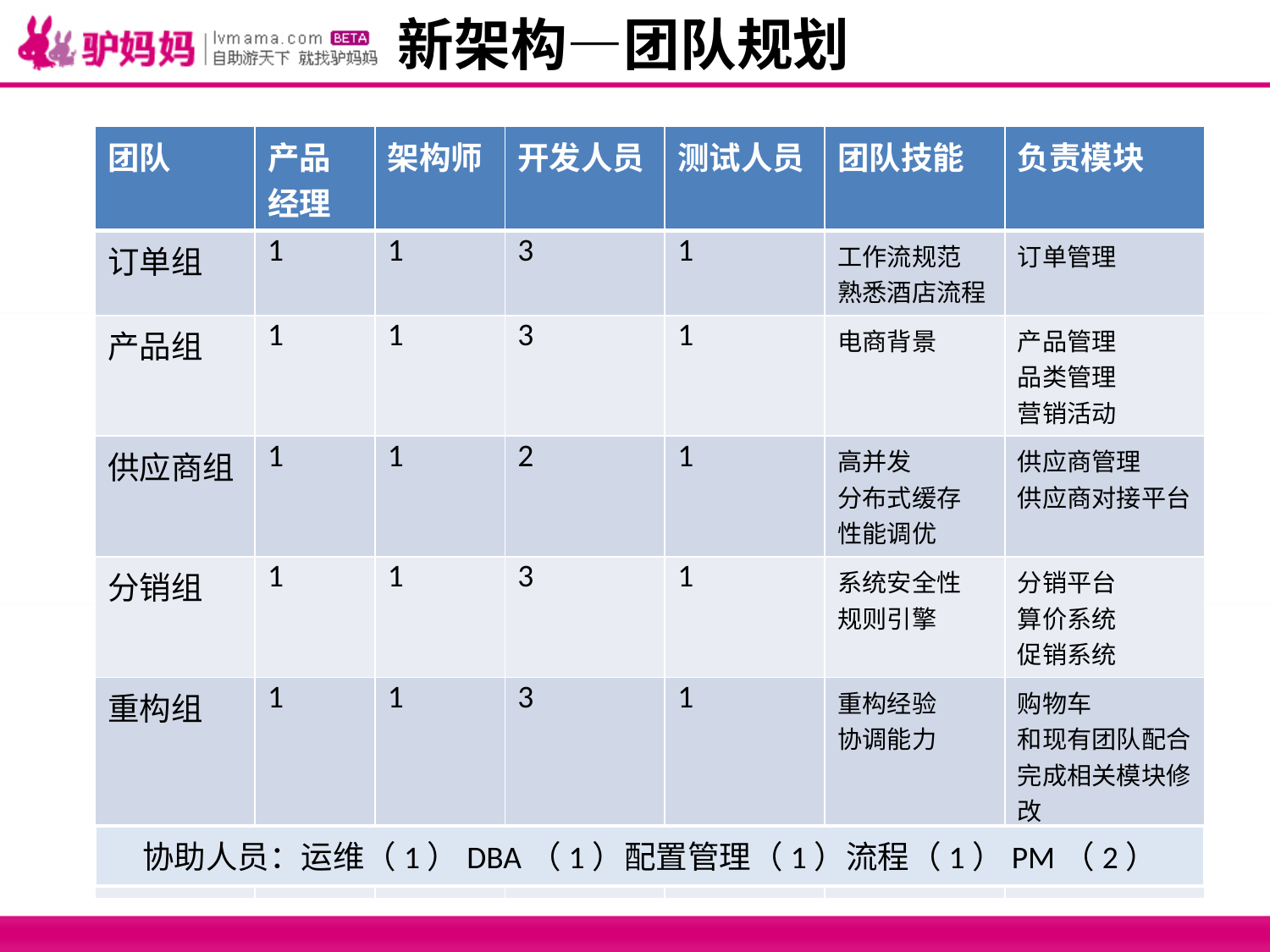

# 新架构—团队规划
| 团队 | 产品经理 | 架构师 | 开发人员 | 测试人员 | 团队技能 | 负责模块 |
| --- | --- | --- | --- | --- | --- | --- |
| 订单组 | 1 | 1 | 3 | 1 | 工作流规范 熟悉酒店流程 | 订单管理 |
| 产品组 | 1 | 1 | 3 | 1 | 电商背景 | 产品管理 品类管理 营销活动 |
| 供应商组 | 1 | 1 | 2 | 1 | 高并发 分布式缓存 性能调优 | 供应商管理 供应商对接平台 |
| 分销组 | 1 | 1 | 3 | 1 | 系统安全性 规则引擎 | 分销平台 算价系统 促销系统 |
| 重构组 | 1 | 1 | 3 | 1 | 重构经验 协调能力 | 购物车 和现有团队配合完成相关模块修改 |
| 合计 | 5 | 5 | 14 | 5 |  |  |

协助人员：运维（1）DBA（1）配置管理（1）流程（1）PM（2）